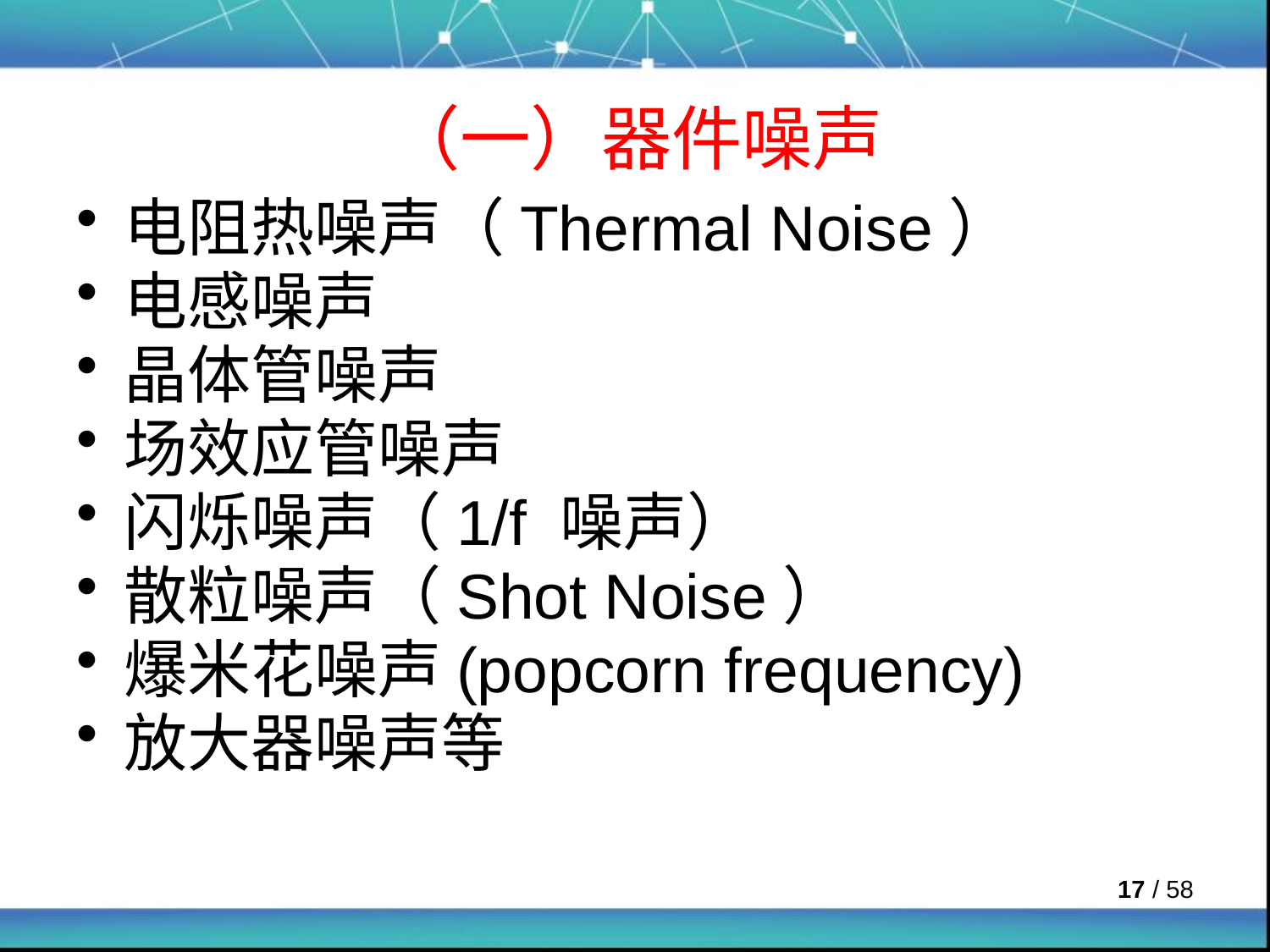

# （一）器件噪声
电阻热噪声（Thermal Noise）
电感噪声
晶体管噪声
场效应管噪声
闪烁噪声（1/f 噪声）
散粒噪声（Shot Noise）
爆米花噪声(popcorn frequency)
放大器噪声等
17 / 58